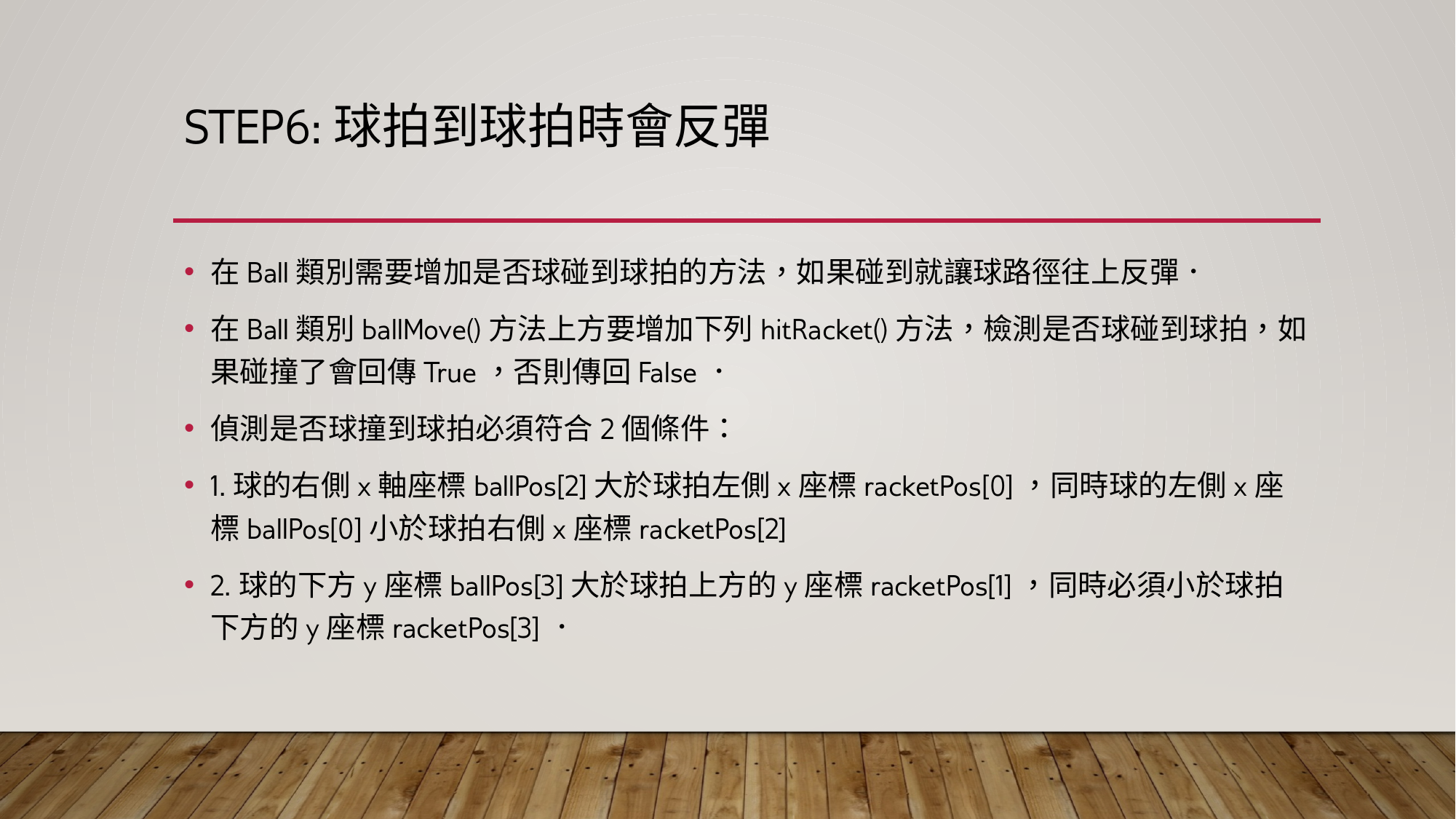

# STEp6:球拍到球拍時會反彈
在Ball類別需要增加是否球碰到球拍的方法，如果碰到就讓球路徑往上反彈．
在Ball類別ballMove()方法上方要增加下列hitRacket()方法，檢測是否球碰到球拍，如果碰撞了會回傳True，否則傳回False．
偵測是否球撞到球拍必須符合2個條件：
1.球的右側x軸座標ballPos[2]大於球拍左側x座標racketPos[0]，同時球的左側x座標ballPos[0]小於球拍右側x座標racketPos[2]
2.球的下方y座標ballPos[3]大於球拍上方的y座標racketPos[1]，同時必須小於球拍下方的y座標racketPos[3]．